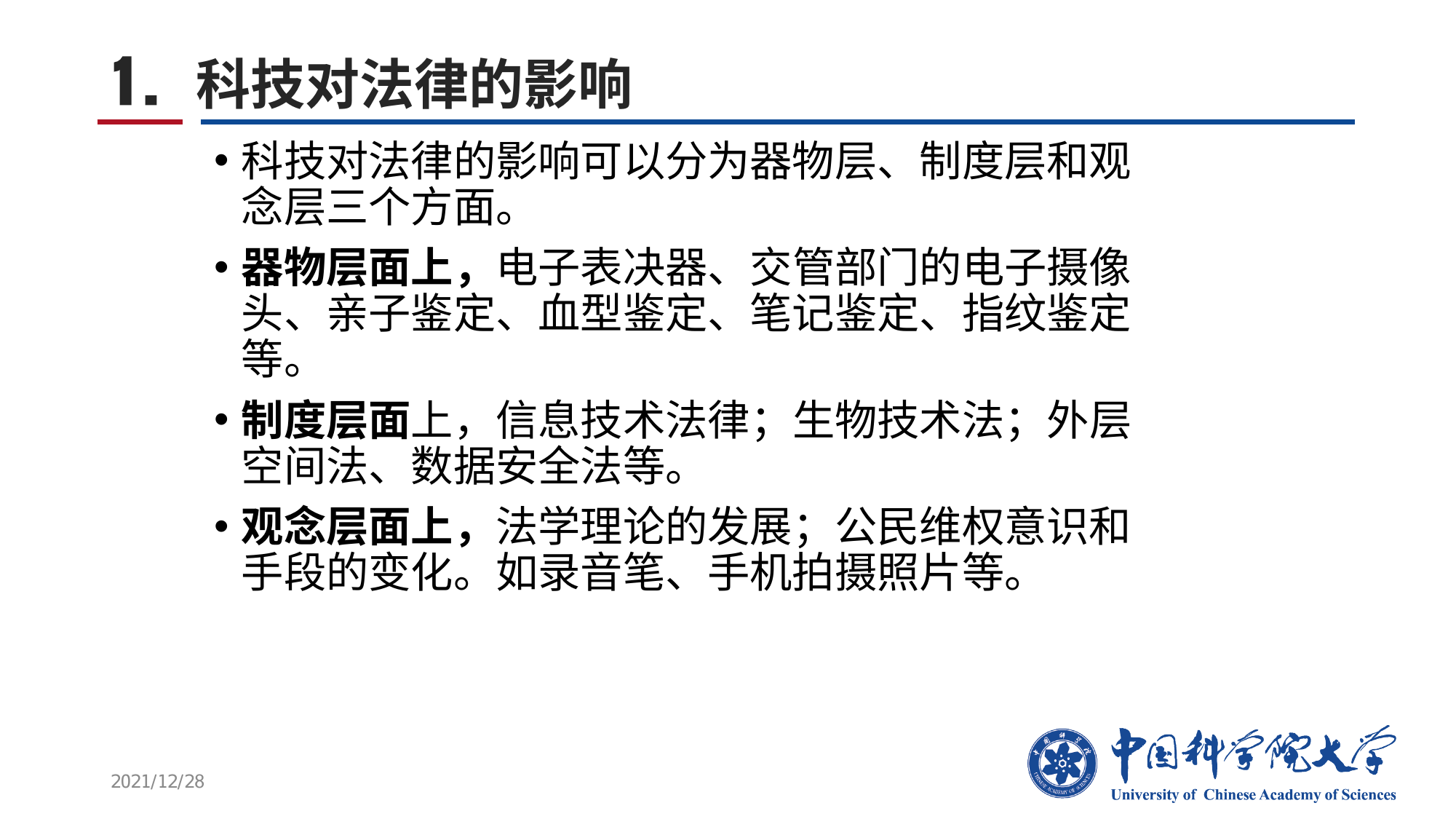

# 1 .  科技对法律的影响
科技对法律的影响可以分为器物层、制度层和观念层三个方面。
器物层面上，电子表决器、交管部门的电子摄像头、亲子鉴定、血型鉴定、笔记鉴定、指纹鉴定等。
制度层面上，信息技术法律；生物技术法；外层空间法、数据安全法等。
观念层面上，法学理论的发展；公民维权意识和手段的变化。如录音笔、手机拍摄照片等。

2021/12/28